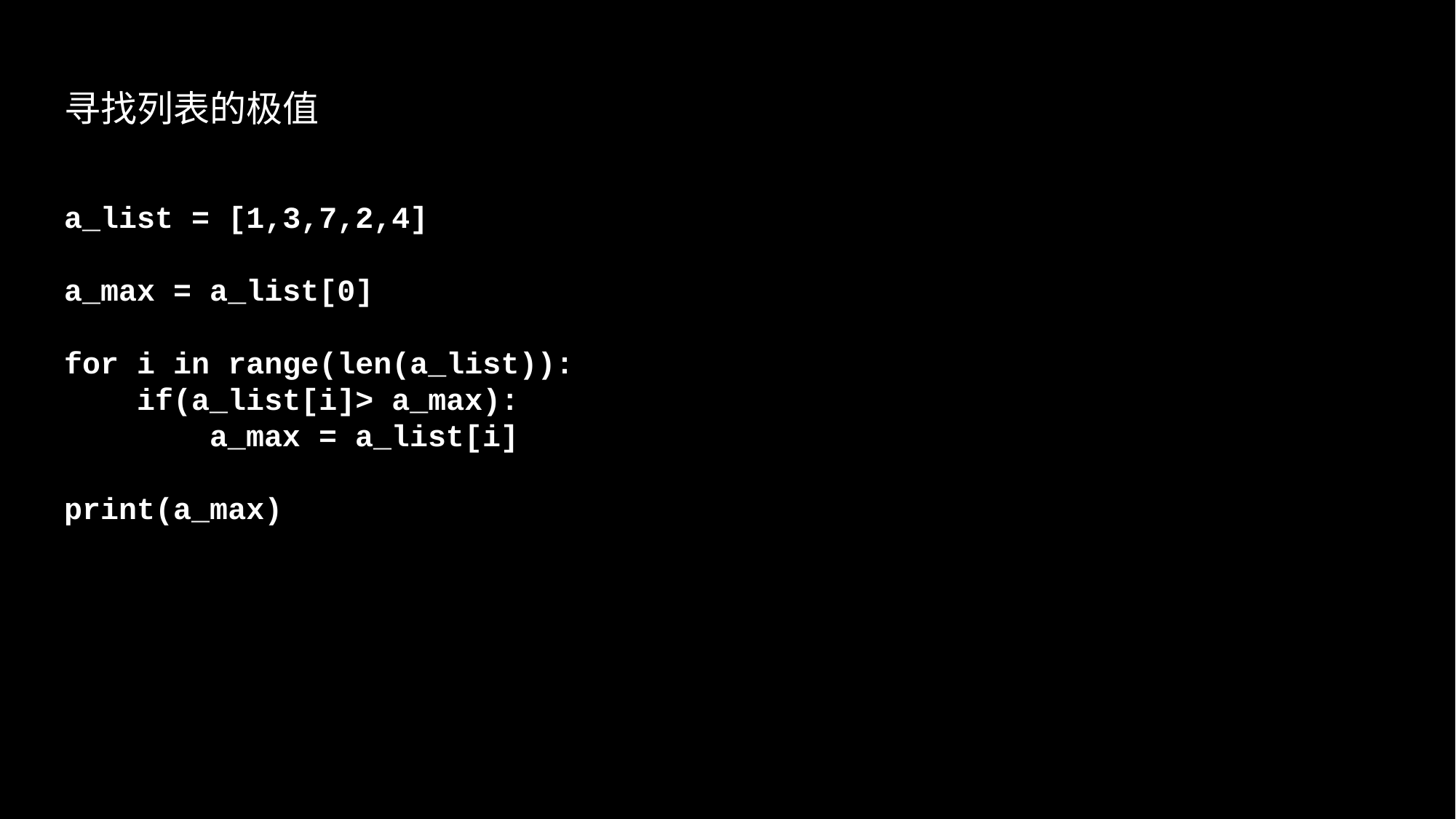

# 寻找列表的极值
a_list = [1,3,7,2,4]

a_max = a_list[0]

for i in range(len(a_list)):
    if(a_list[i]> a_max):
        a_max = a_list[i]

print(a_max)